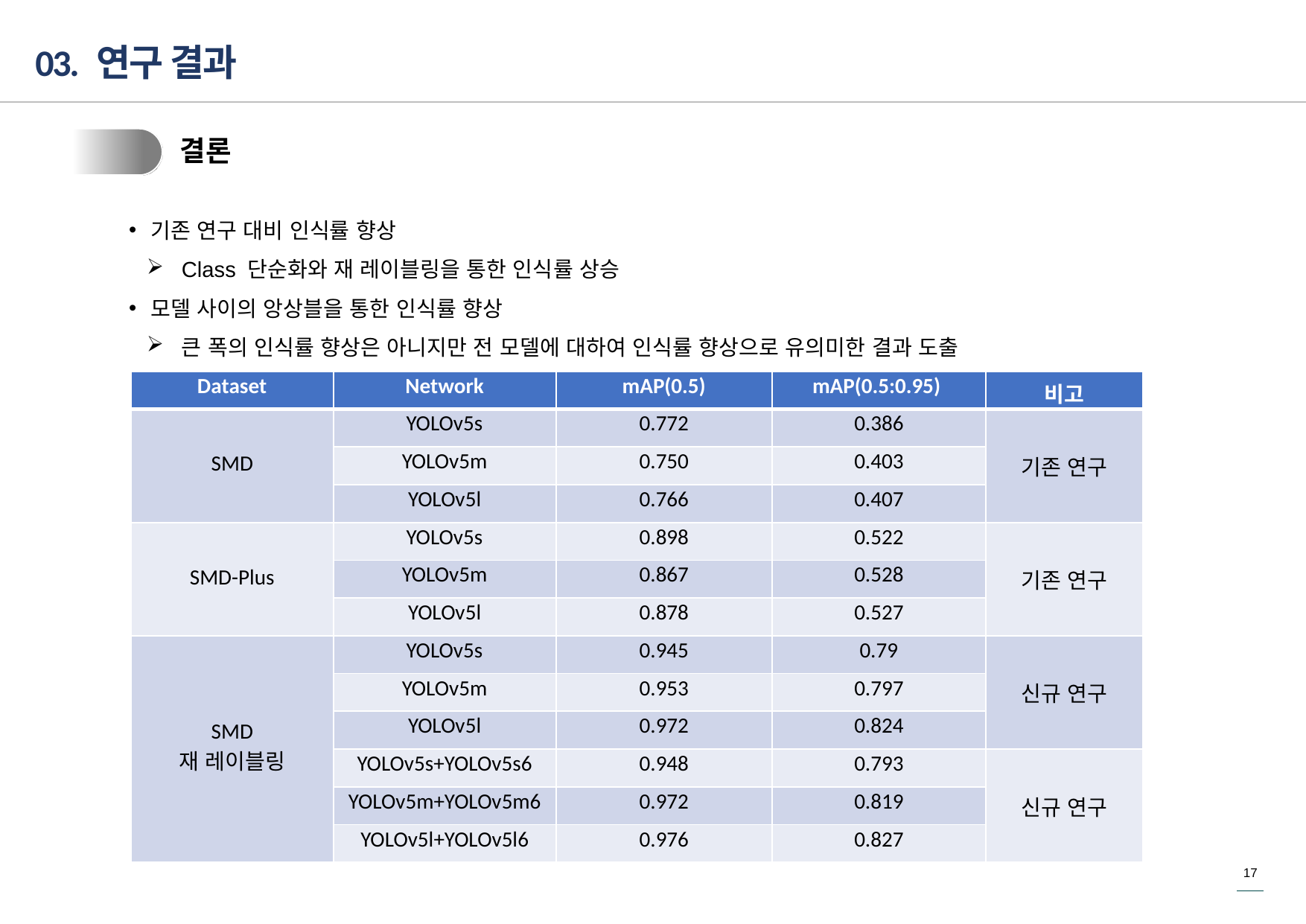

03. 연구 결과

4
결론
기존 연구 대비 인식률 향상
Class 단순화와 재 레이블링을 통한 인식률 상승
모델 사이의 앙상블을 통한 인식률 향상
큰 폭의 인식률 향상은 아니지만 전 모델에 대하여 인식률 향상으로 유의미한 결과 도출

| Dataset | Network | mAP(0.5) | mAP(0.5:0.95) | 비고 |
| --- | --- | --- | --- | --- |
| SMD | YOLOv5s | 0.772 | 0.386 | 기존 연구 |
|  | YOLOv5m | 0.750 | 0.403 |  |
|  | YOLOv5l | 0.766 | 0.407 |  |
| SMD-Plus | YOLOv5s | 0.898 | 0.522 | 기존 연구 |
|  | YOLOv5m | 0.867 | 0.528 |  |
|  | YOLOv5l | 0.878 | 0.527 |  |
| SMD 재 레이블링 | YOLOv5s | 0.945 | 0.79 | 신규 연구 |
|  | YOLOv5m | 0.953 | 0.797 |  |
|  | YOLOv5l | 0.972 | 0.824 |  |
|  | YOLOv5s+YOLOv5s6 | 0.948 | 0.793 | 신규 연구 |
|  | YOLOv5m+YOLOv5m6 | 0.972 | 0.819 |  |
|  | YOLOv5l+YOLOv5l6 | 0.976 | 0.827 |  |